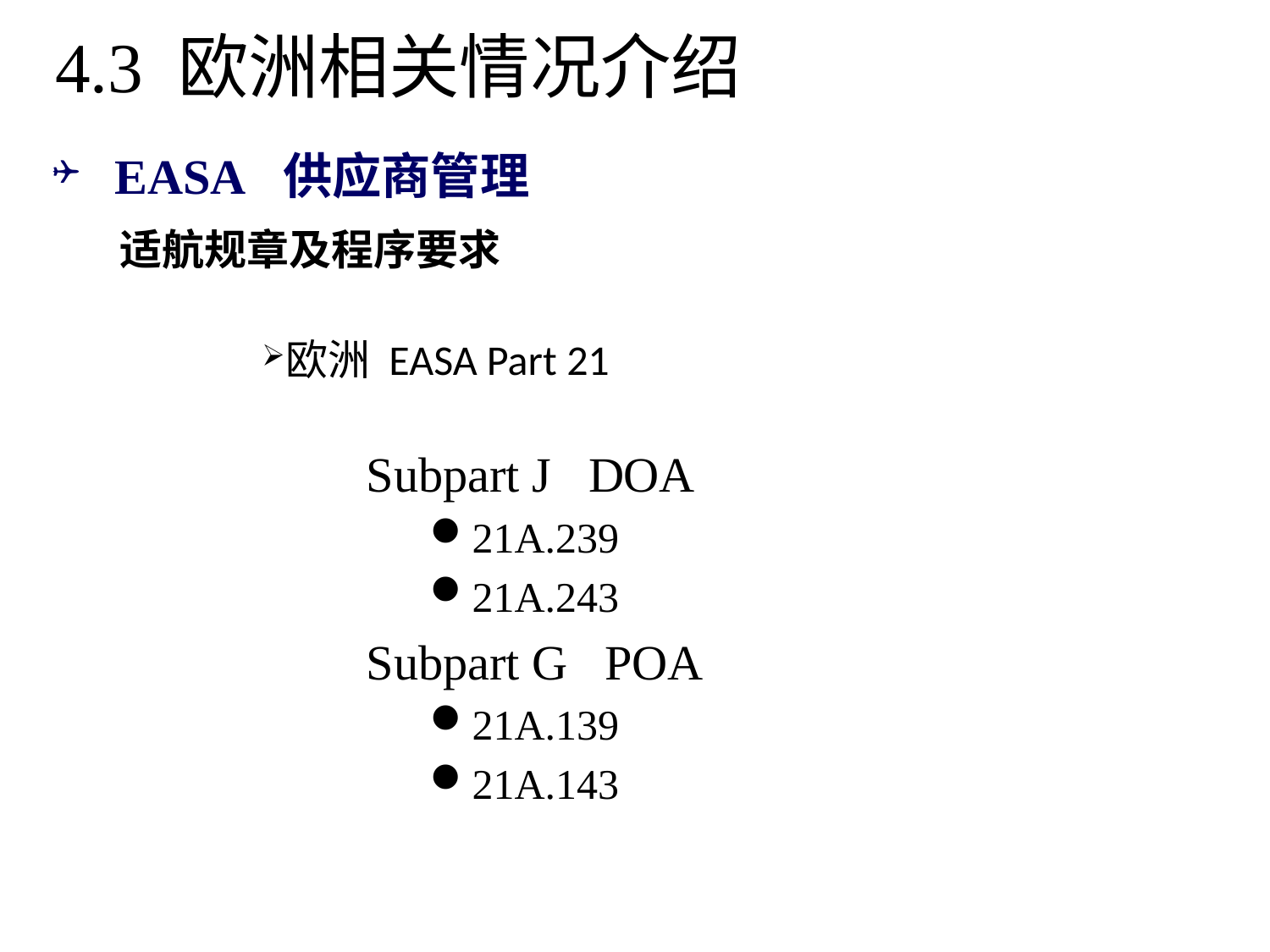

4.3 欧洲相关情况介绍
EASA  供应商管理

适航规章及程序要求
欧洲	EASA Part 21
Subpart J   DOA
21A.239
21A.243
Subpart G   POA
21A.139
21A.143